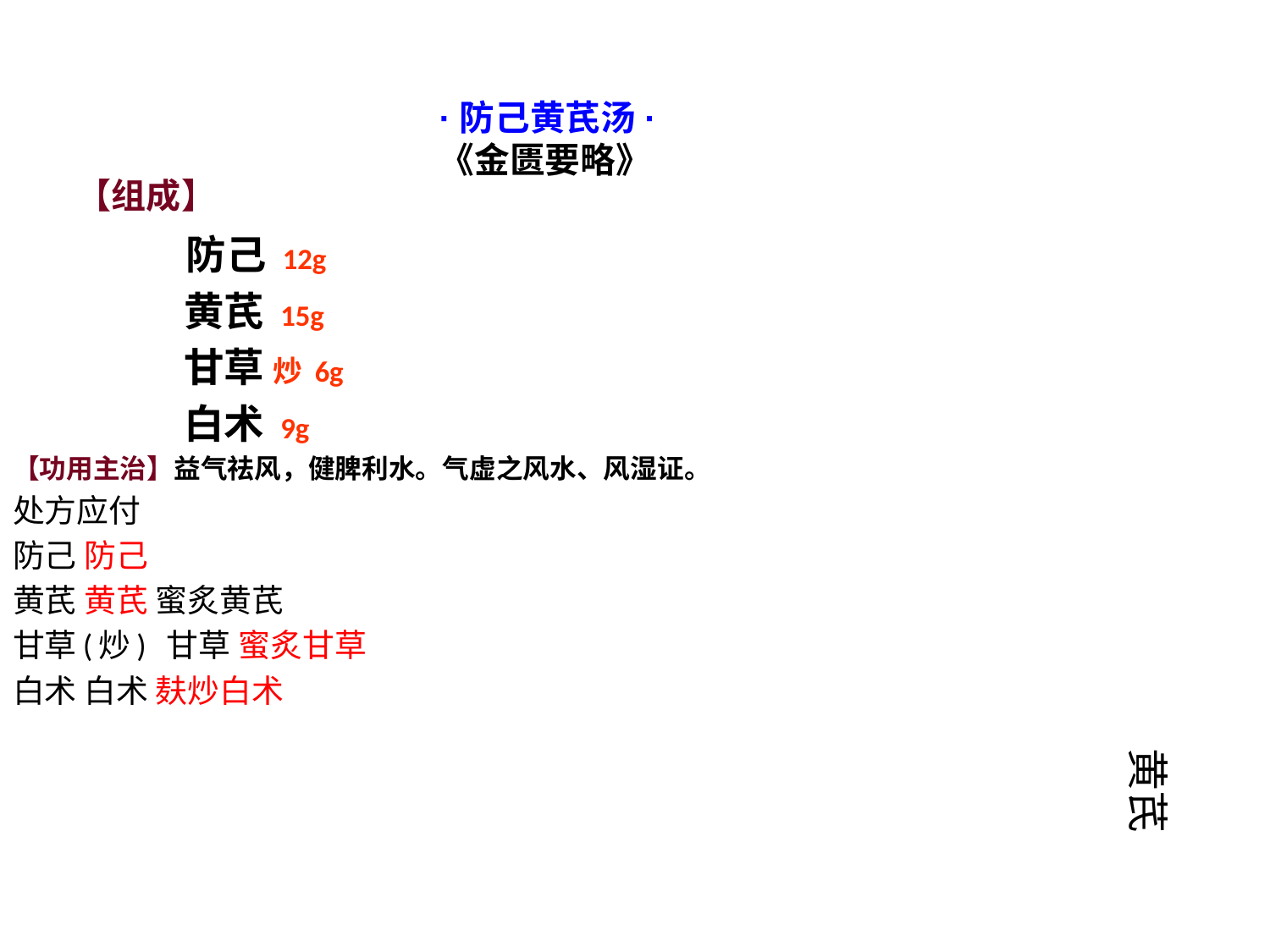

【组成】
                 防己 12g
                  黄芪 15g
                  甘草 炒 6g
                  白术 9g
【功用主治】益气祛风，健脾利水。气虚之风水、风湿证。
处方应付
防己 防己
黄芪 黄芪 蜜炙黄芪
甘草(炒)  甘草 蜜炙甘草
白术 白术 麸炒白术

·防己黄芪汤·
《金匮要略》

黄芪